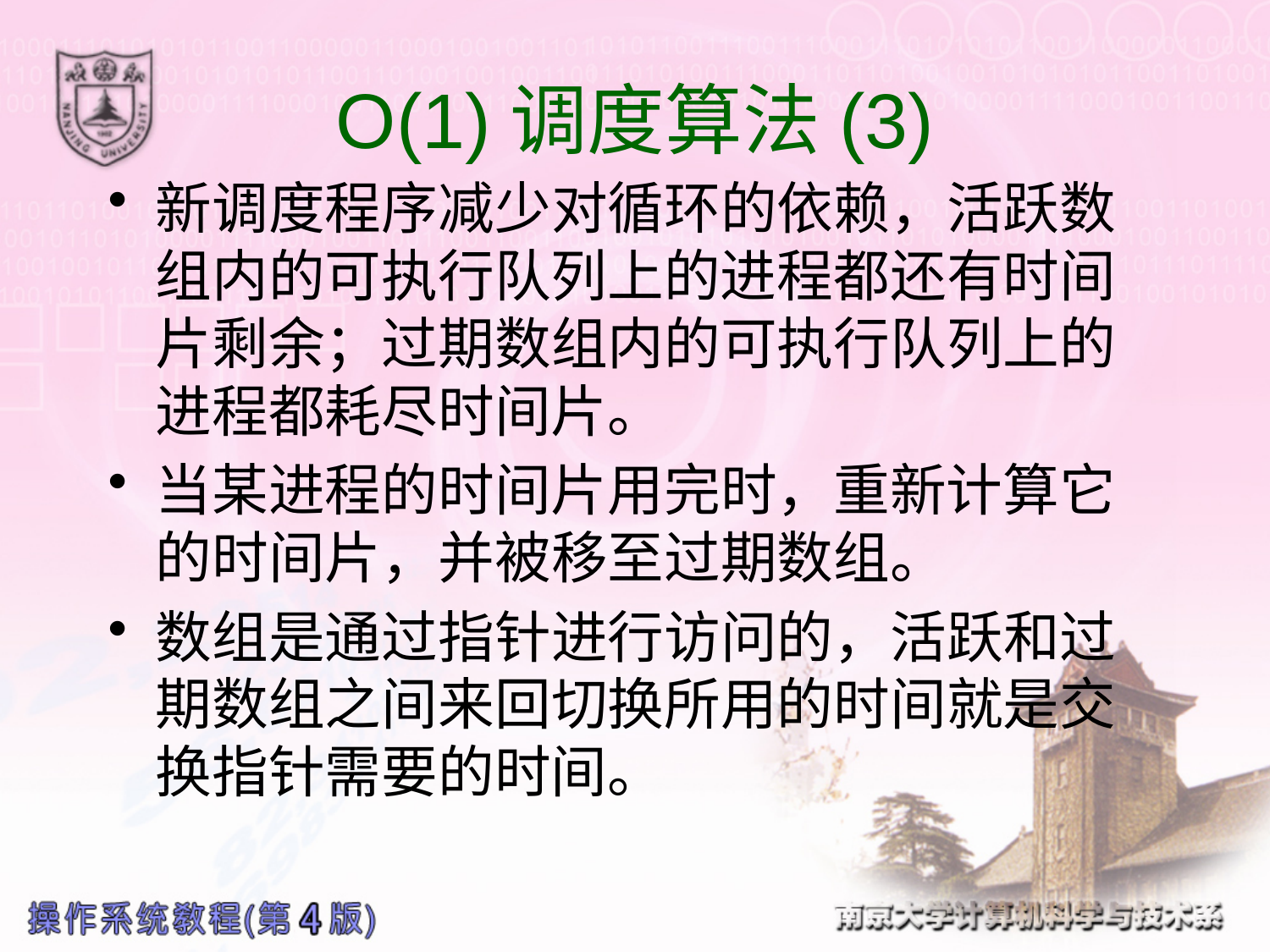

# O(1)调度算法(3)
新调度程序减少对循环的依赖，活跃数组内的可执行队列上的进程都还有时间片剩余；过期数组内的可执行队列上的进程都耗尽时间片。
当某进程的时间片用完时，重新计算它的时间片，并被移至过期数组。
数组是通过指针进行访问的，活跃和过期数组之间来回切换所用的时间就是交换指针需要的时间。